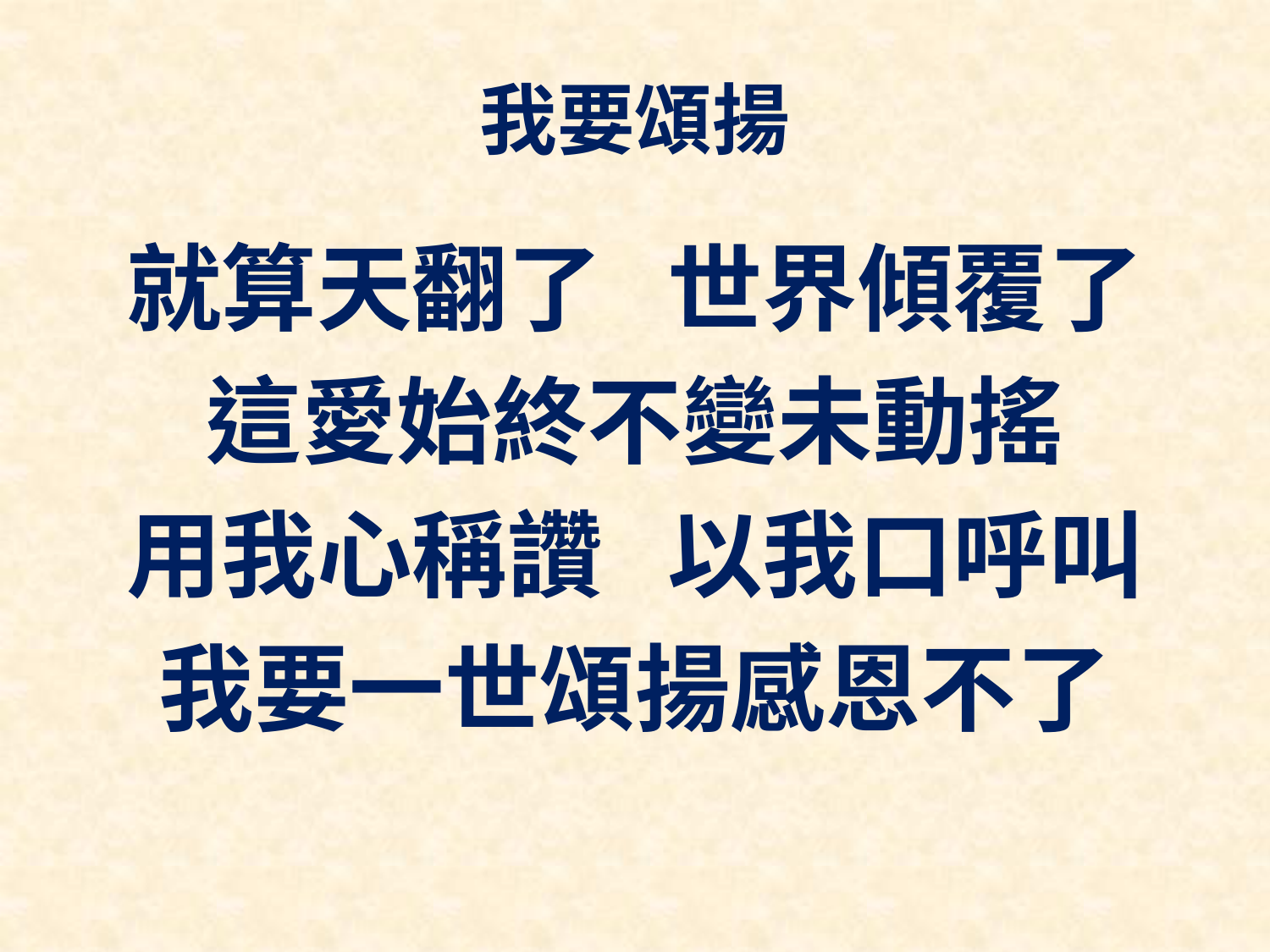

# 我要頌揚
就算天翻了   世界傾覆了
這愛始終不變未動搖
用我心稱讚   以我口呼叫
我要一世頌揚感恩不了